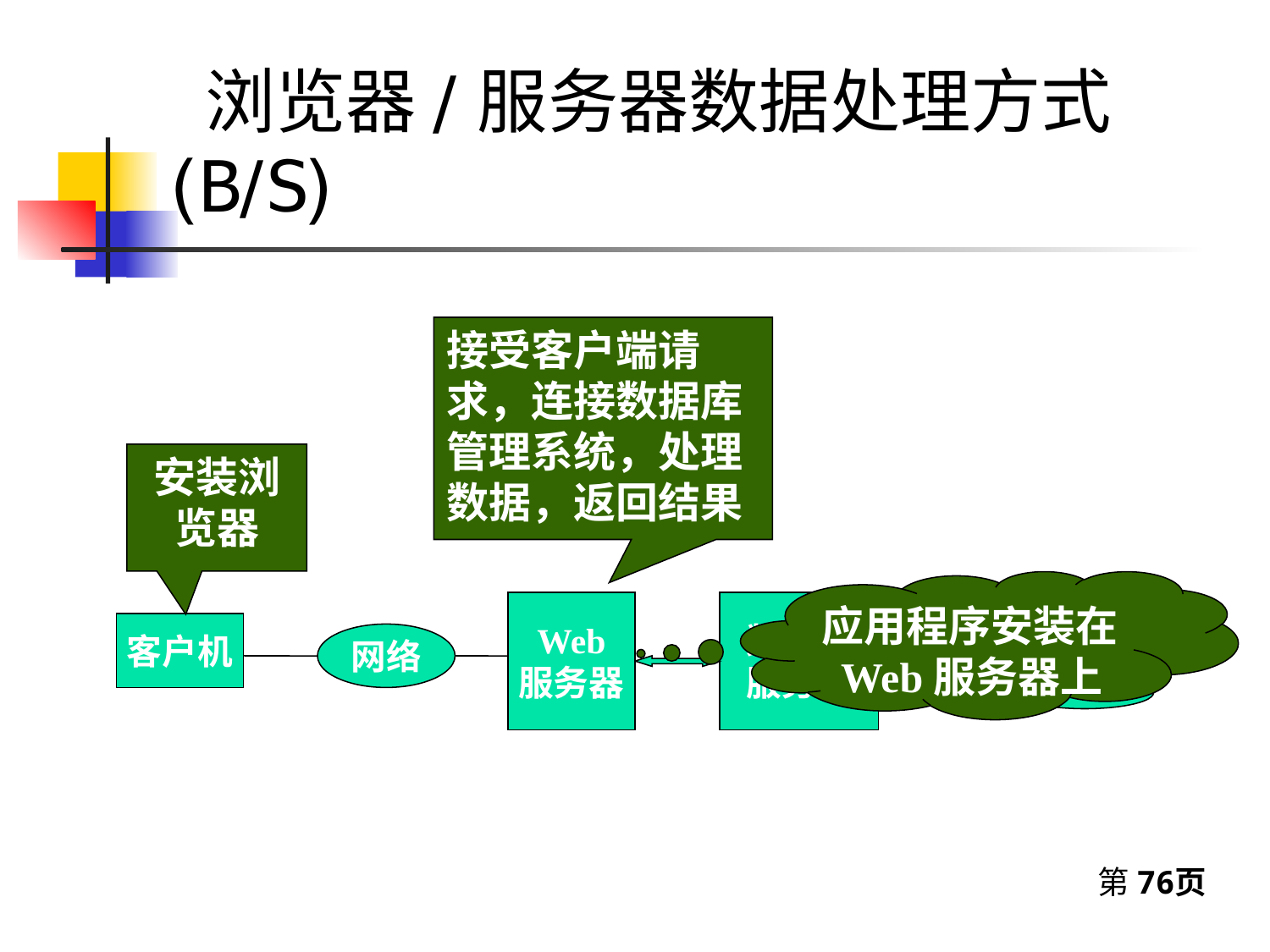

# 浏览器/服务器数据处理方式(B/S)

接受客户端请求，连接数据库管理系统，处理数据，返回结果
安装浏览器
应用程序安装在Web服务器上
Web
服务器
数据库
服务器
客户机
DB
网络